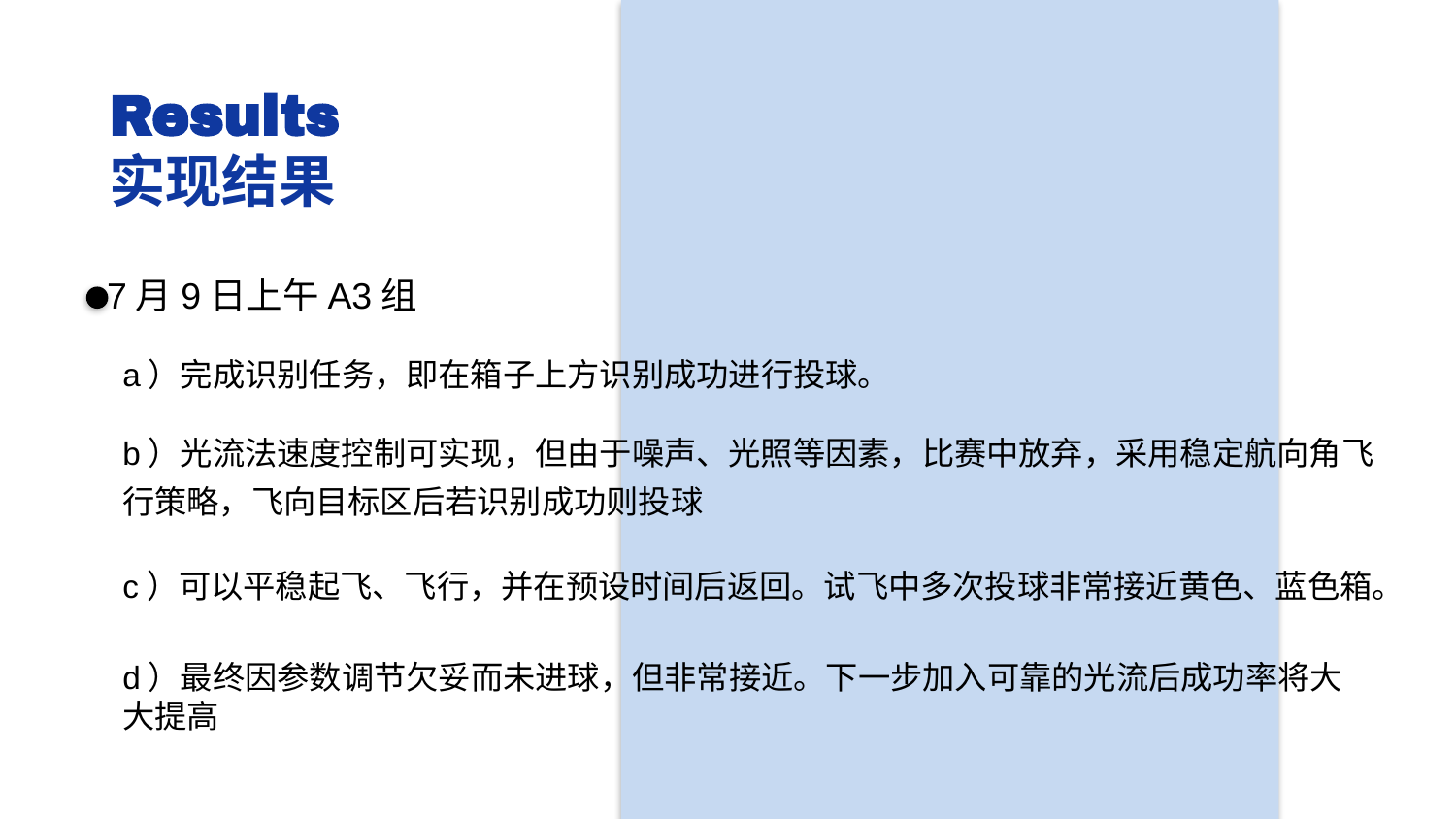

Results
实现结果
7月9日上午A3组

a）完成识别任务，即在箱子上方识别成功进行投球。
b）光流法速度控制可实现，但由于噪声、光照等因素，比赛中放弃，采用稳定航向角飞行策略，飞向目标区后若识别成功则投球
c）可以平稳起飞、飞行，并在预设时间后返回。试飞中多次投球非常接近黄色、蓝色箱。
d）最终因参数调节欠妥而未进球，但非常接近。下一步加入可靠的光流后成功率将大大提高